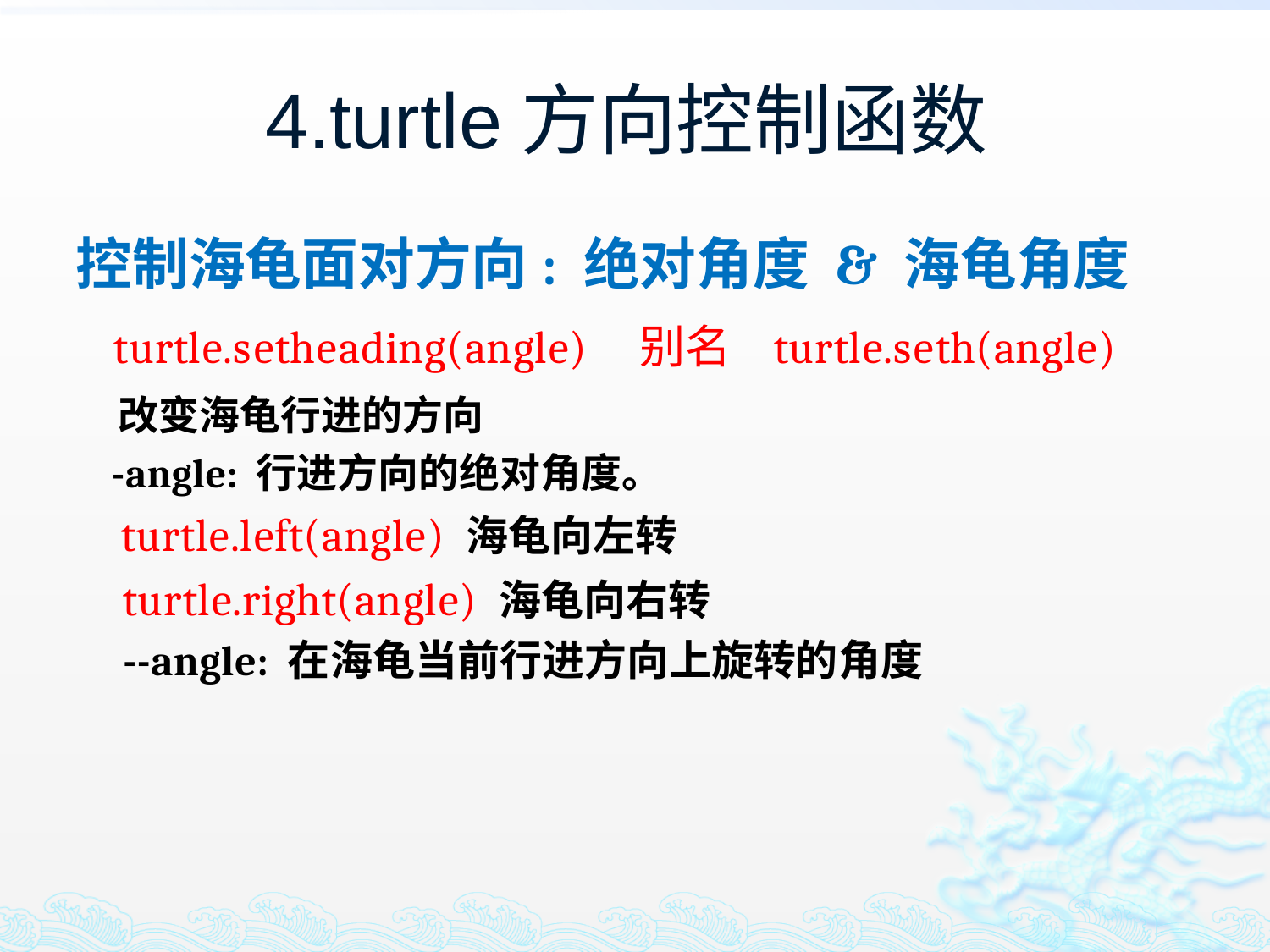

# 4.turtle方向控制函数
控制海龟面对方向: 绝对角度 & 海龟角度
   turtle.setheading(angle)    别名   turtle.seth(angle)
   改变海龟行进的方向
    -angle: 行进方向的绝对角度。
     turtle.left(angle) 海龟向左转
     turtle.right(angle) 海龟向右转
     --angle: 在海龟当前行进方向上旋转的角度